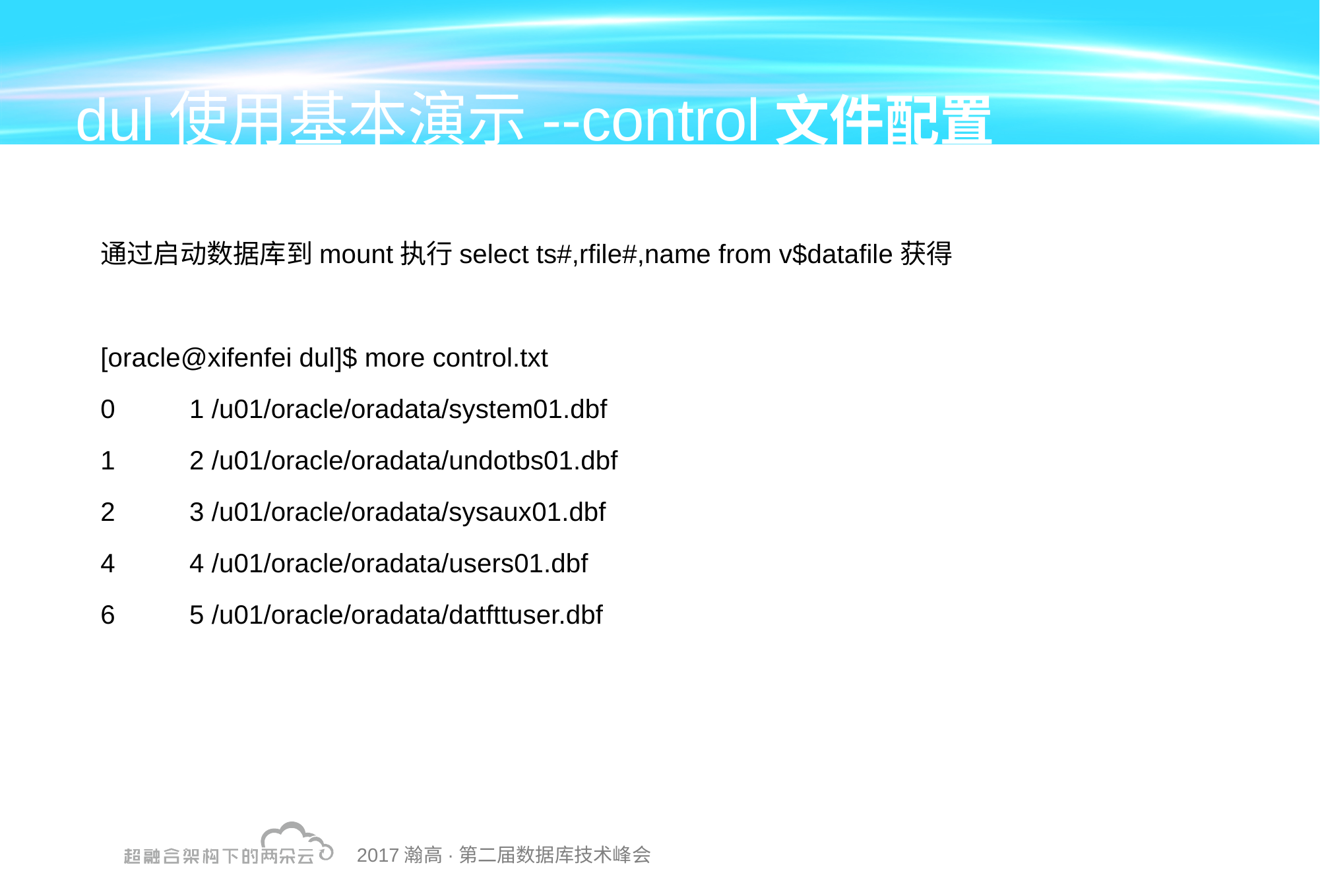

# dul使用基本演示--control文件配置
通过启动数据库到mount执行select ts#,rfile#,name from v$datafile获得

[oracle@xifenfei dul]$ more control.txt
0          1 /u01/oracle/oradata/system01.dbf
1          2 /u01/oracle/oradata/undotbs01.dbf
2          3 /u01/oracle/oradata/sysaux01.dbf
4          4 /u01/oracle/oradata/users01.dbf
6          5 /u01/oracle/oradata/datfttuser.dbf